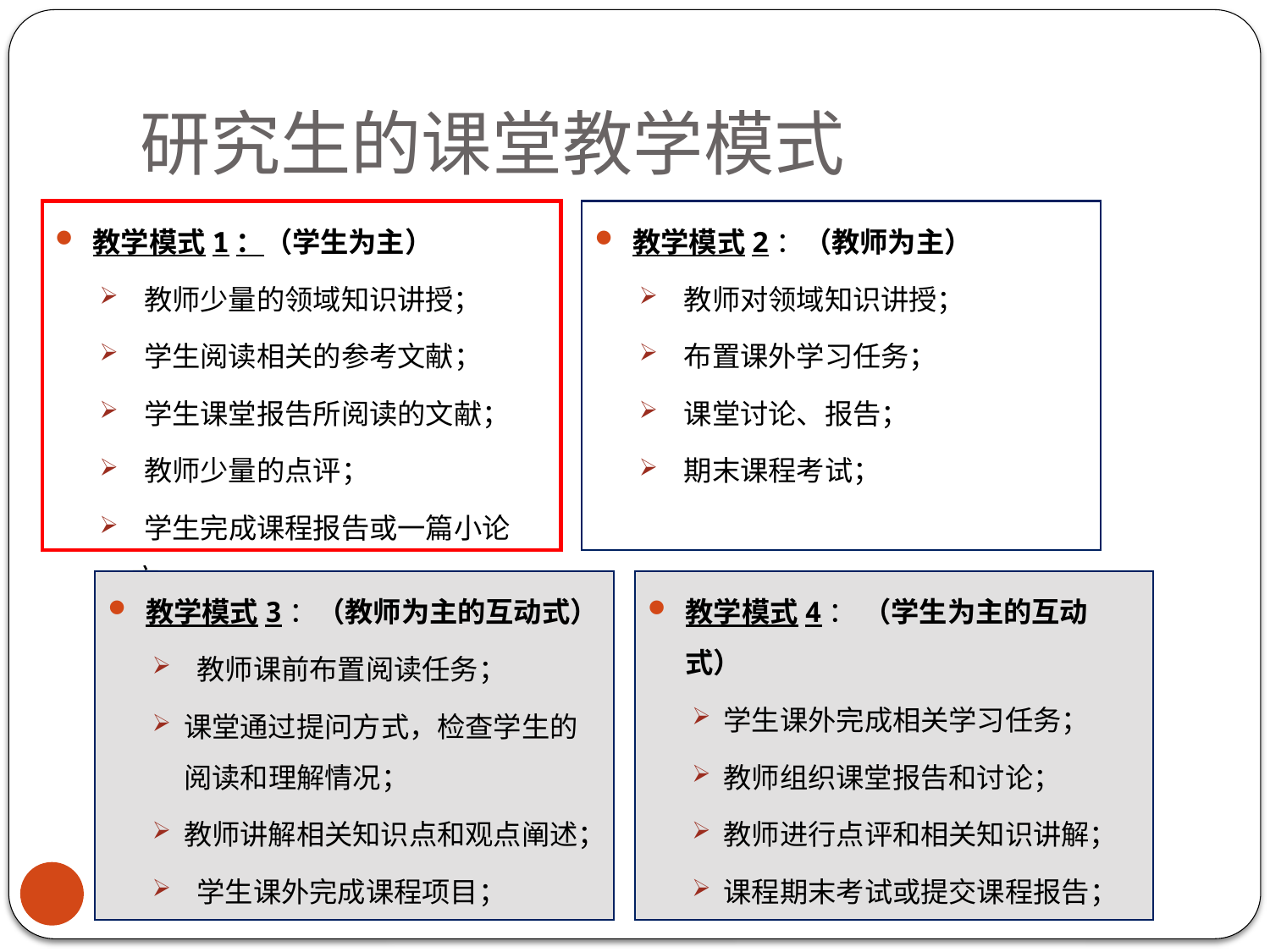

# 研究生的课堂教学模式
教学模式1：（学生为主）
 教师少量的领域知识讲授；
 学生阅读相关的参考文献；
 学生课堂报告所阅读的文献；
 教师少量的点评；
 学生完成课程报告或一篇小论文；
教学模式2：（教师为主）
 教师对领域知识讲授；
 布置课外学习任务；
 课堂讨论、报告；
 期末课程考试；
教学模式3：（教师为主的互动式）
 教师课前布置阅读任务；
课堂通过提问方式，检查学生的阅读和理解情况；
教师讲解相关知识点和观点阐述；
 学生课外完成课程项目；
教学模式4： （学生为主的互动式）
学生课外完成相关学习任务；
教师组织课堂报告和讨论；
教师进行点评和相关知识讲解；
课程期末考试或提交课程报告；

13